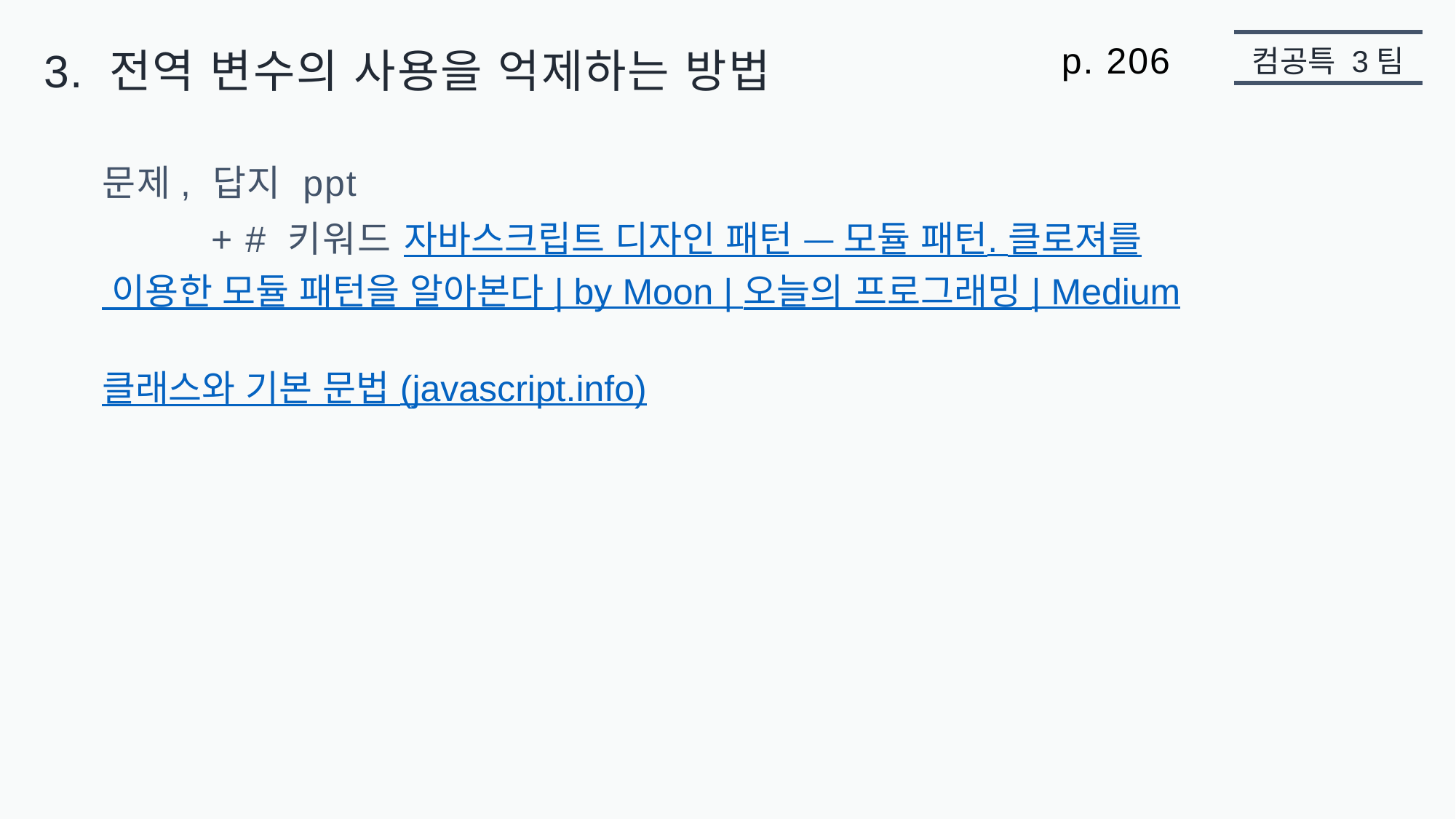

p. 206
3. 전역 변수의 사용을 억제하는 방법
컴공특 3팀
문제, 답지 ppt
	+ # 키워드 자바스크립트 디자인 패턴 — 모듈 패턴. 클로져를 이용한 모듈 패턴을 알아본다 | by Moon | 오늘의 프로그래밍 | Medium

클래스와 기본 문법 (javascript.info)